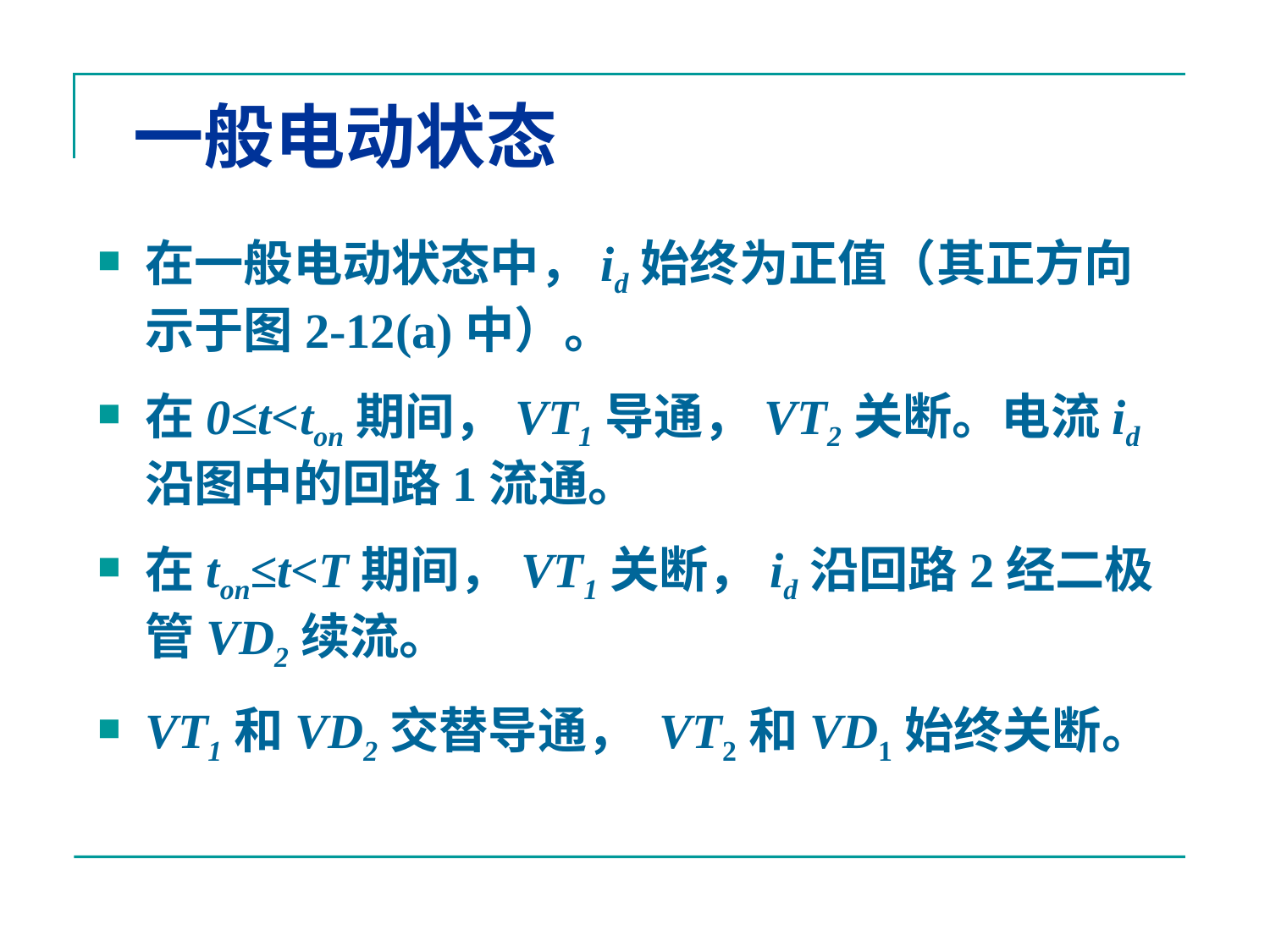

# 一般电动状态
在一般电动状态中，id始终为正值（其正方向示于图2-12(a)中）。
在0≤t<ton期间，VT1导通，VT2关断。电流id沿图中的回路1流通。
在ton≤t<T期间，VT1关断，id沿回路2经二极管VD2续流。
VT1和VD2交替导通， VT2和VD1始终关断。